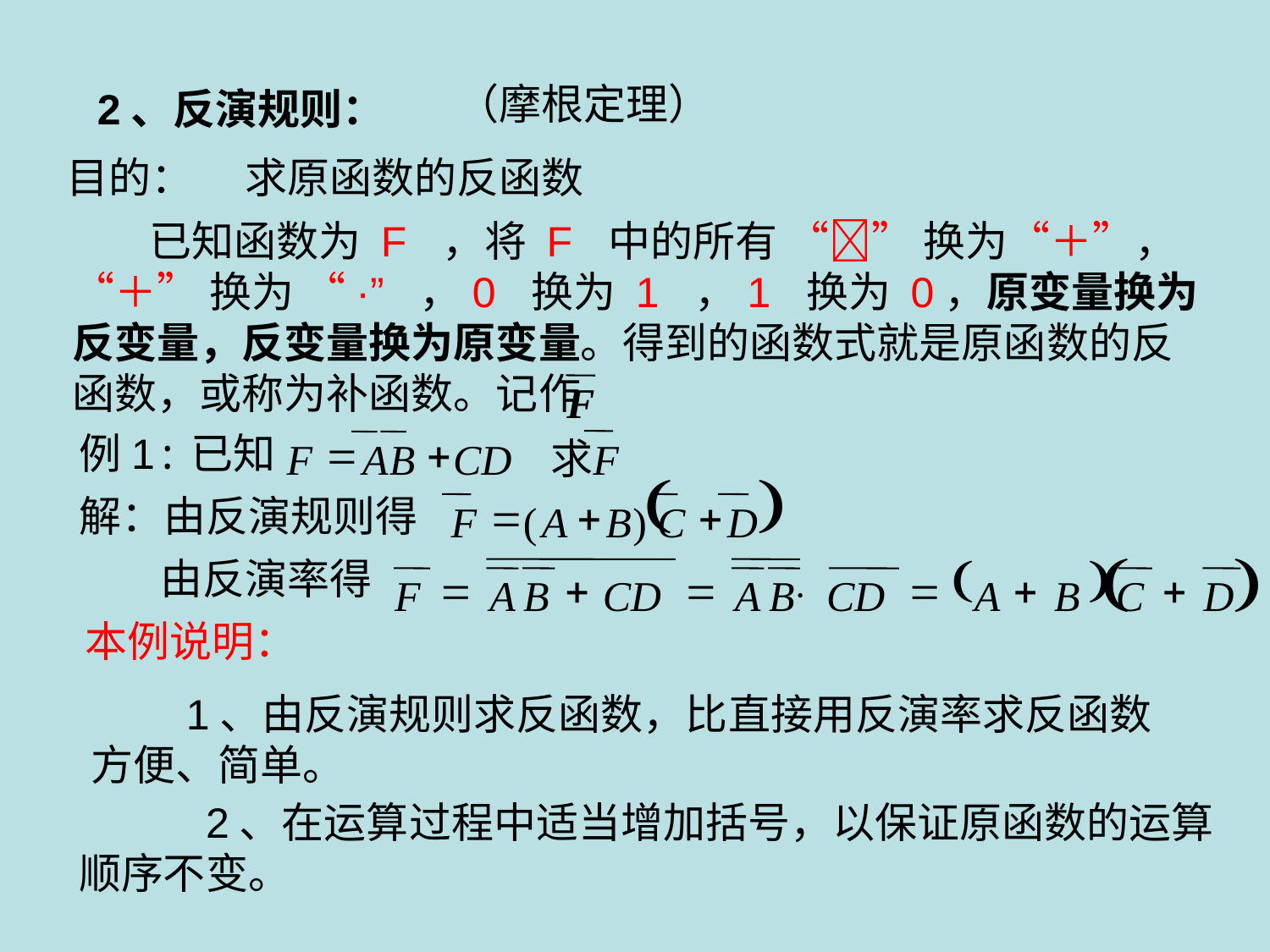

（摩根定理）
2、反演规则：
目的：
求原函数的反函数
       已知函数为 F ，将 F 中的所有 “⋅” 换为“＋”，“＋” 换为 “·” ，0 换为 1 ，1 换为 0，原变量换为反变量，反变量换为原变量。得到的函数式就是原函数的反函数，或称为补函数。记作

F
例1:已知

=
+

F
A
B
CD

求
F
解：由反演规则得
(
)

=
+
+

F
(
A
B
)
C
D
(
)

(
)

=
+
=
=
+
+
⋅

F
A
B
CD
A
B
CD
A
B
C
D
由反演率得
本例说明：
        1、由反演规则求反函数，比直接用反演率求反函数方便、简单。
     2、在运算过程中适当增加括号，以保证原函数的运算顺序不变。